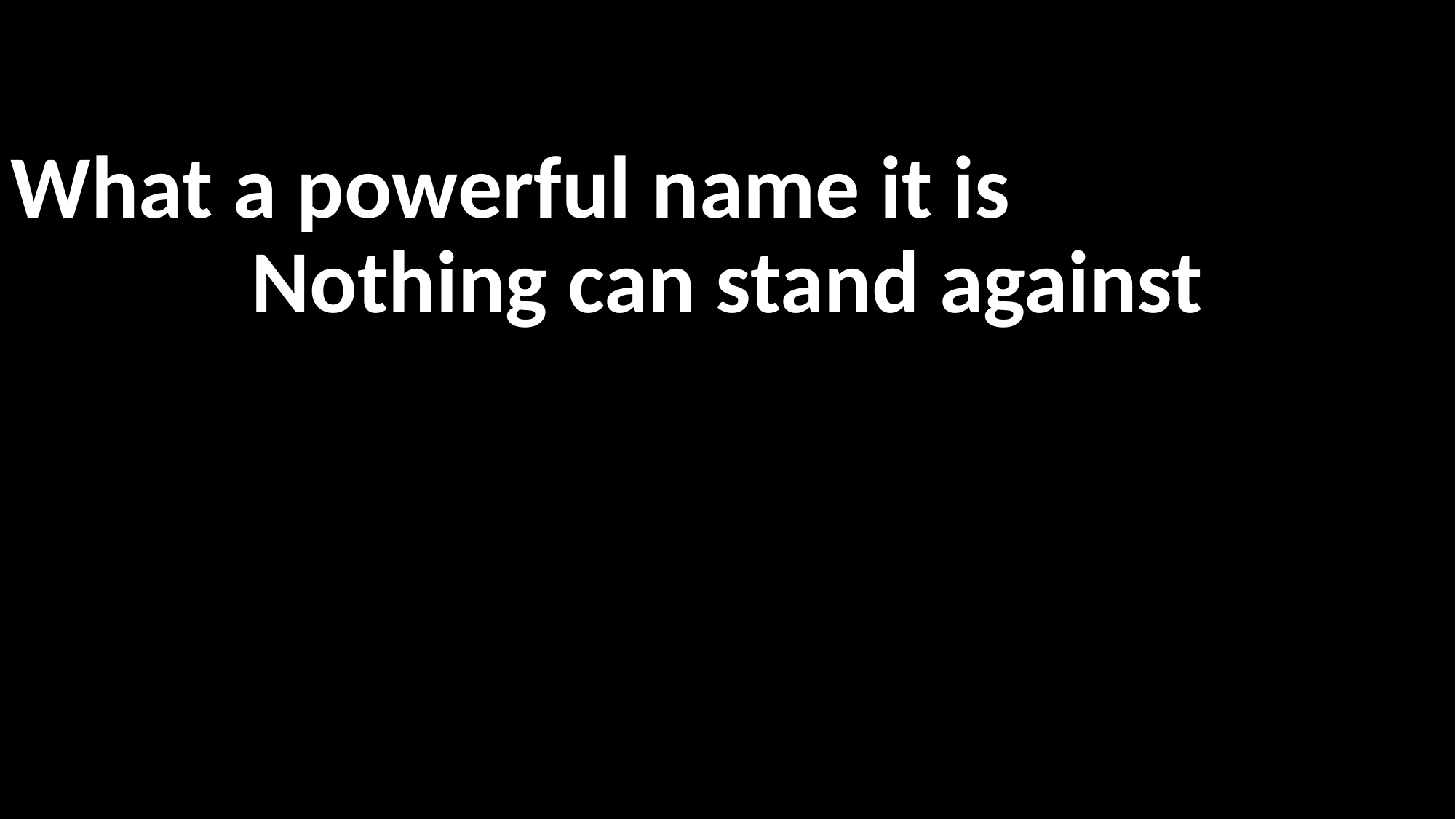

# 위대하신 이름 예수
비교할 수 없네
What a powerful name it is
Nothing can stand against